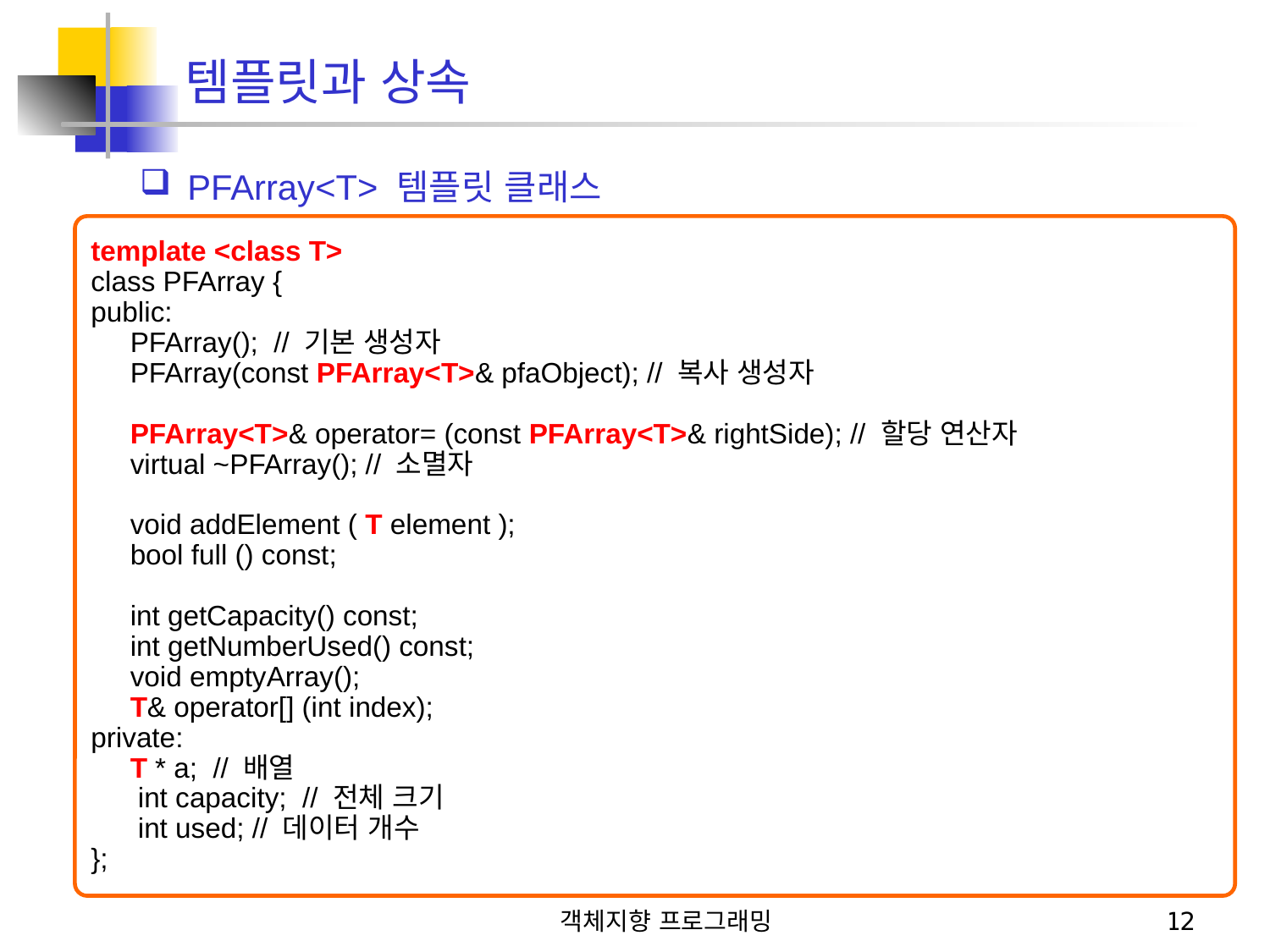

PFArray<T> 템플릿 클래스
템플릿과 상속
template <class T>
class PFArray {
public:
     PFArray();  // 기본 생성자
     PFArray(const PFArray<T>& pfaObject); // 복사 생성자

     PFArray<T>& operator= (const PFArray<T>& rightSide); // 할당 연산자
     virtual ~PFArray(); // 소멸자

     void addElement ( T element );
     bool full () const;

     int getCapacity() const;
     int getNumberUsed() const;
     void emptyArray();
     T& operator[] (int index);
private:
     T * a;  // 배열
      int capacity;  // 전체 크기
      int used; // 데이터 개수
};
객체지향 프로그래밍
12